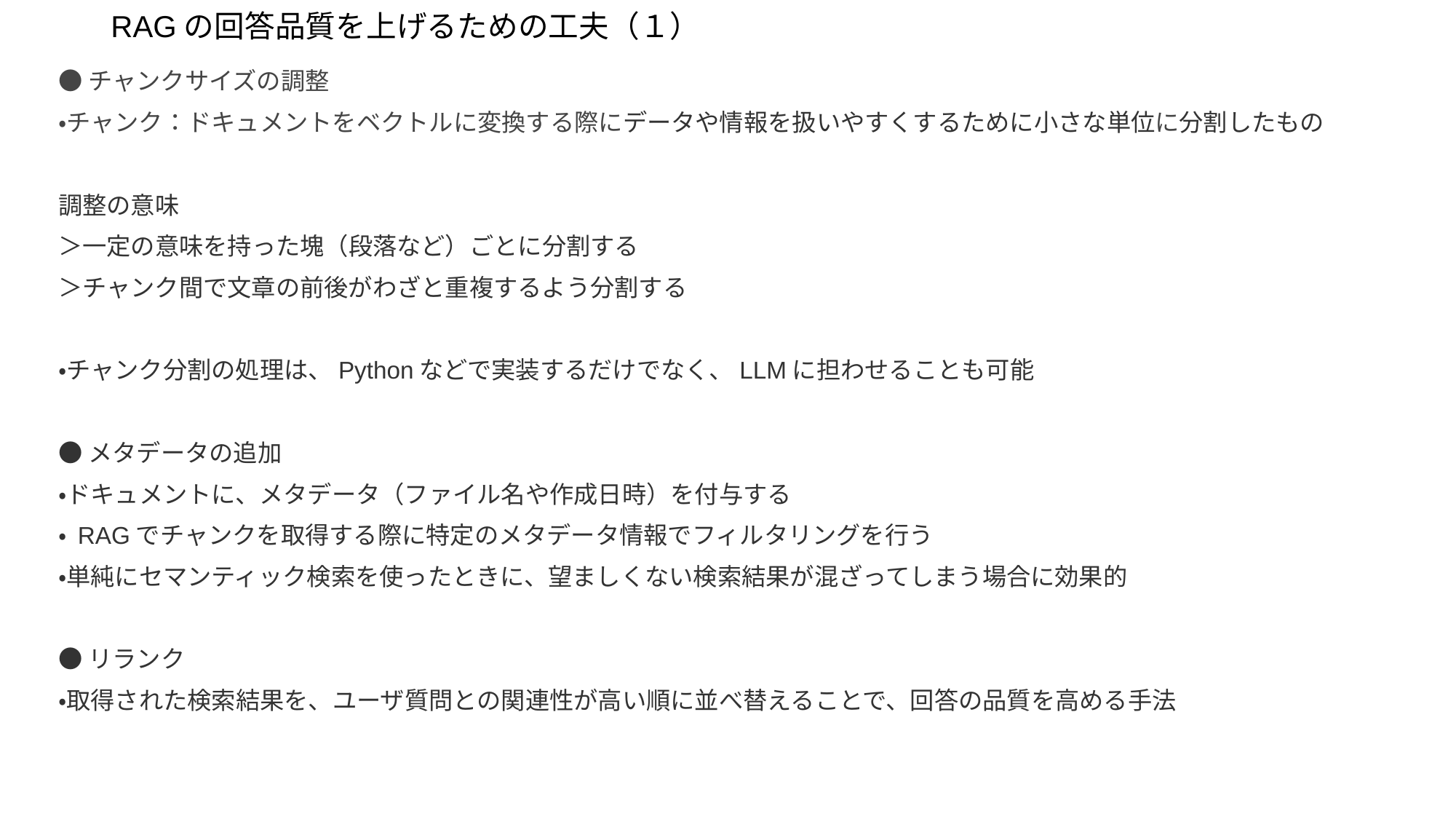

# RAGの回答品質を上げるための工夫（１）
●チャンクサイズの調整
・チャンク：ドキュメントをベクトルに変換する際にデータや情報を扱いやすくするために小さな単位に分割したもの

調整の意味
＞一定の意味を持った塊（段落など）ごとに分割する
＞チャンク間で文章の前後がわざと重複するよう分割する

・チャンク分割の処理は、Pythonなどで実装するだけでなく、LLMに担わせることも可能

●メタデータの追加
・ドキュメントに、メタデータ（ファイル名や作成日時）を付与する
・ RAGでチャンクを取得する際に特定のメタデータ情報でフィルタリングを行う
・単純にセマンティック検索を使ったときに、望ましくない検索結果が混ざってしまう場合に効果的

●リランク
・取得された検索結果を、ユーザ質問との関連性が高い順に並べ替えることで、回答の品質を高める手法